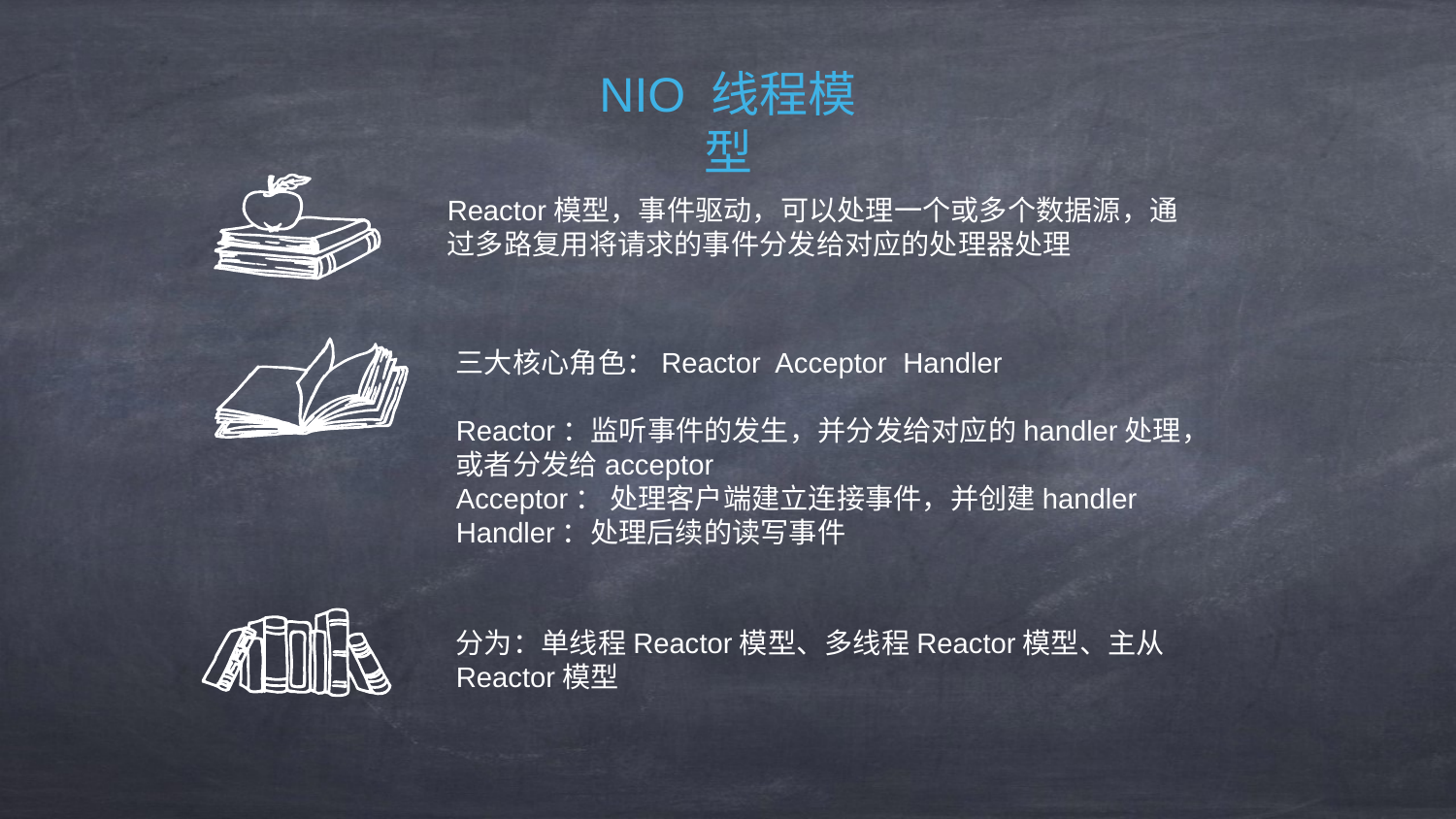

NIO 线程模型

Reactor模型，事件驱动，可以处理一个或多个数据源，通过多路复用将请求的事件分发给对应的处理器处理

三大核心角色：Reactor  Acceptor  Handler

Reactor：监听事件的发生，并分发给对应的handler处理，或者分发给acceptor
Acceptor： 处理客户端建立连接事件，并创建handler
Handler：处理后续的读写事件

分为：单线程Reactor模型、多线程Reactor模型、主从Reactor模型